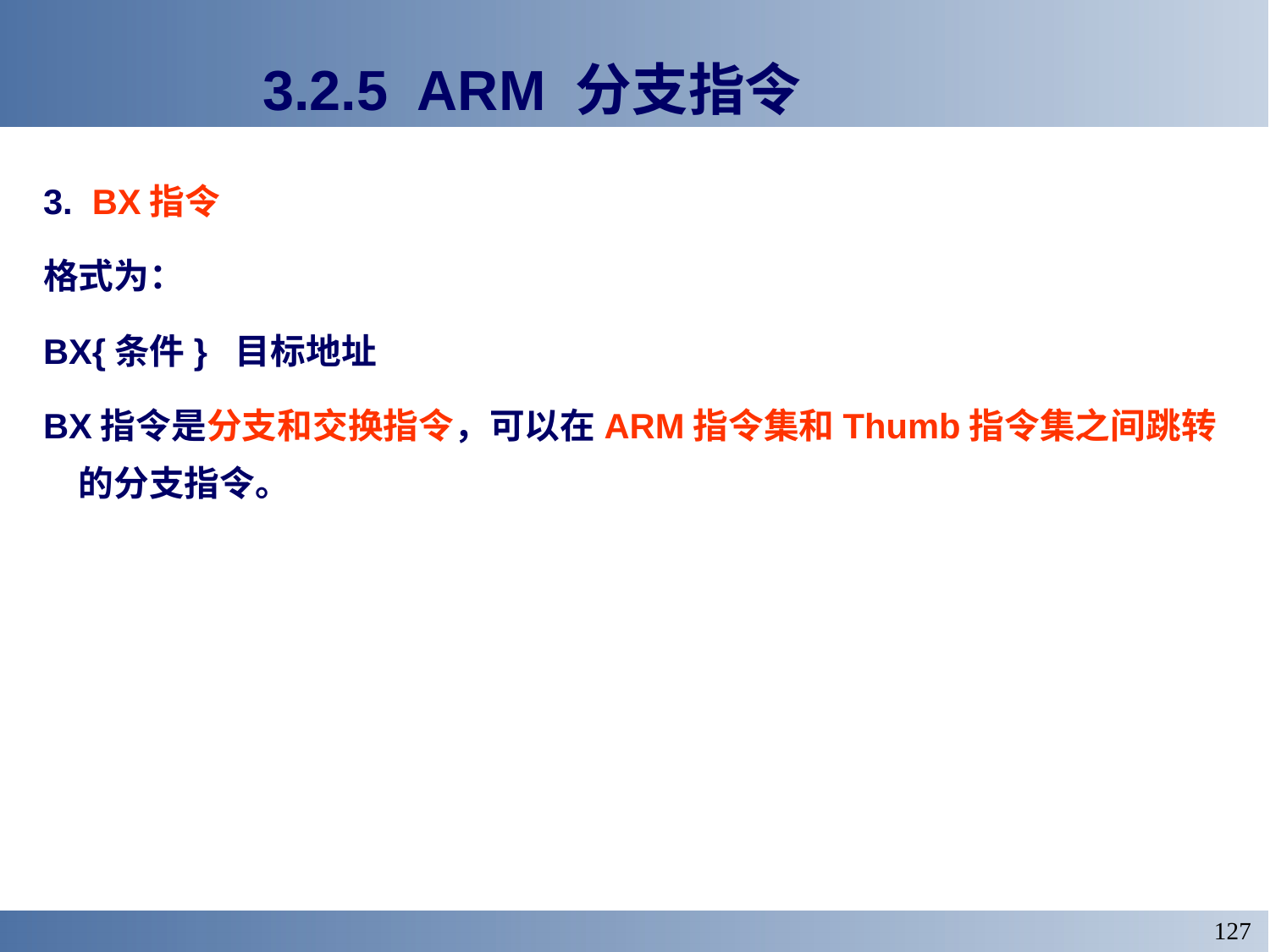

# 3.2.5  ARM 分支指令
3.  BX指令
格式为：
BX{条件}  目标地址
BX指令是分支和交换指令，可以在ARM指令集和Thumb指令集之间跳转的分支指令。